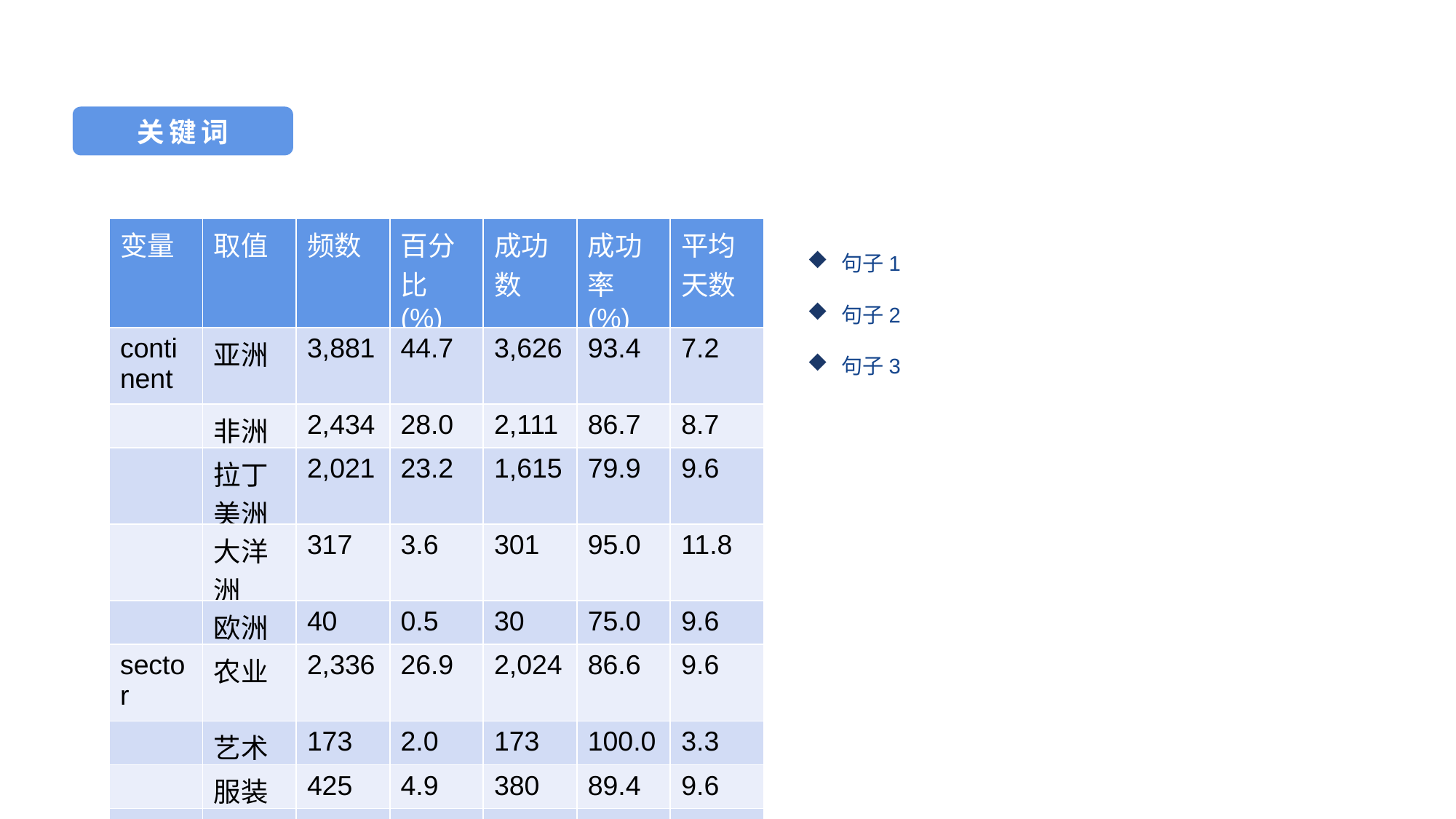

关键词
| 变量 | 取值 | 频数 | 百分比(%) | 成功数 | 成功率(%) | 平均天数 |
| --- | --- | --- | --- | --- | --- | --- |
| continent | 亚洲 | 3,881 | 44.7 | 3,626 | 93.4 | 7.2 |
|  | 非洲 | 2,434 | 28.0 | 2,111 | 86.7 | 8.7 |
|  | 拉丁美洲 | 2,021 | 23.2 | 1,615 | 79.9 | 9.6 |
|  | 大洋洲 | 317 | 3.6 | 301 | 95.0 | 11.8 |
|  | 欧洲 | 40 | 0.5 | 30 | 75.0 | 9.6 |
| sector | 农业 | 2,336 | 26.9 | 2,024 | 86.6 | 9.6 |
|  | 艺术 | 173 | 2.0 | 173 | 100.0 | 3.3 |
|  | 服装 | 425 | 4.9 | 380 | 89.4 | 9.6 |
|  | 建筑 | 70 | 0.8 | 54 | 77.1 | 9.9 |
|  | 教育 | 464 | 5.3 | 464 | 100.0 | 4.0 |
|  | 娱乐 | 4 | 0.1 | 4 | 100.0 | 7.5 |
|  | 食物 | 1,829 | 21.0 | 1,632 | 89.2 | 8.9 |
|  | 健康 | 168 | 1.9 | 139 | 82.7 | 11.3 |
|  | 住宿 | 573 | 6.6 | 532 | 92.8 | 3.9 |
|  | 制造 | 86 | 1.0 | 86 | 100.0 | 6.2 |
|  | 个人 | 168 | 1.9 | 159 | 94.6 | 2.8 |
|  | 零售 | 1,652 | 19.0 | 1,414 | 85.6 | 8.9 |
|  | 服务 | 577 | 6.6 | 498 | 86.3 | 9.6 |
|  | 交通 | 160 | 1.8 | 119 | 74.4 | 9.7 |
|  | 批发 | 8 | 0.1 | 5 | 62.5 | 11.6 |
|  | 总计 | 8693 | 100.0 | 7683 | 88.3 | 8.3 |
句子1
句子2
句子3
图标题